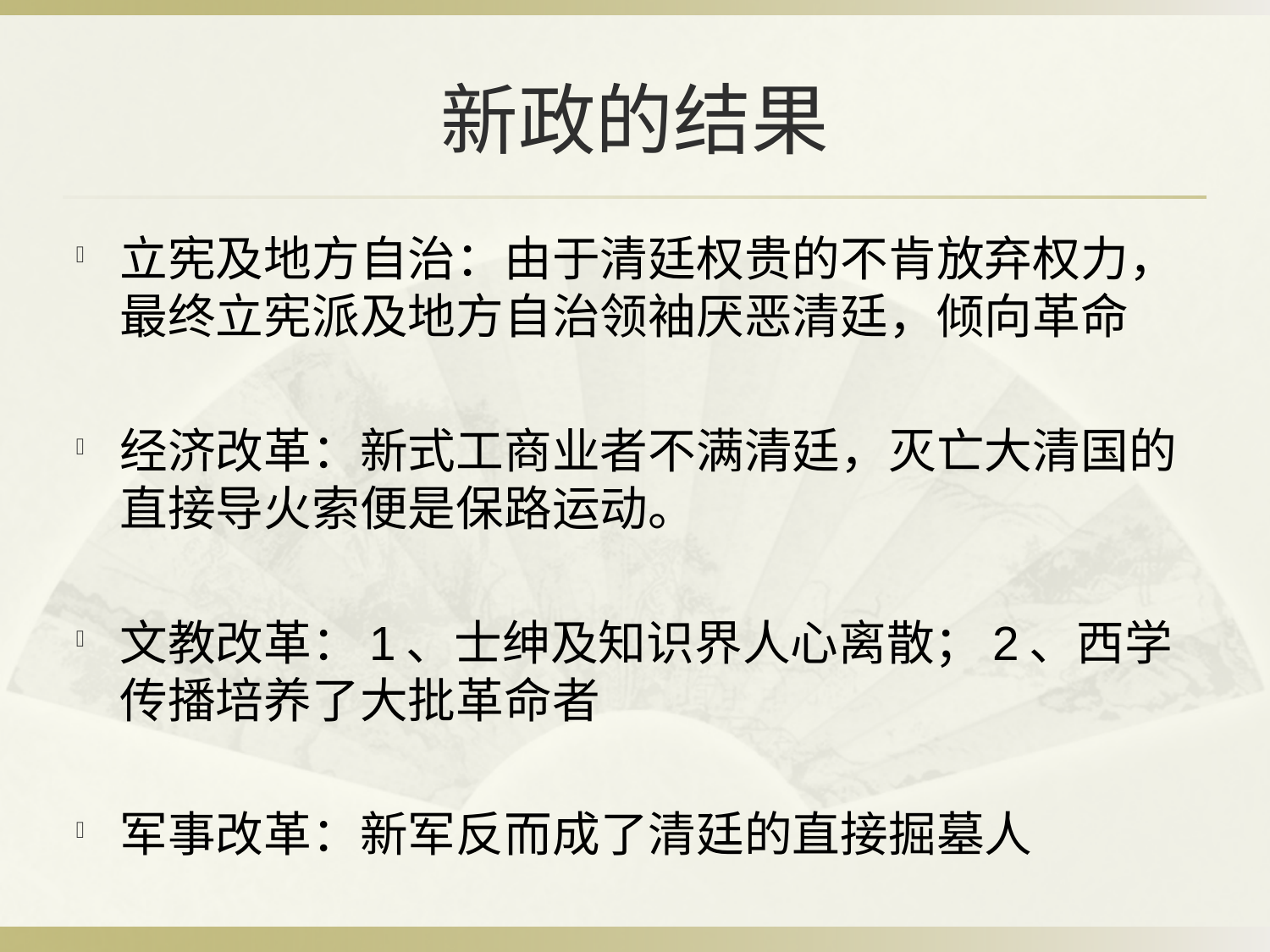

# 新政的结果
立宪及地方自治：由于清廷权贵的不肯放弃权力，最终立宪派及地方自治领袖厌恶清廷，倾向革命

经济改革：新式工商业者不满清廷，灭亡大清国的直接导火索便是保路运动。

文教改革：1、士绅及知识界人心离散；2、西学传播培养了大批革命者

军事改革：新军反而成了清廷的直接掘墓人